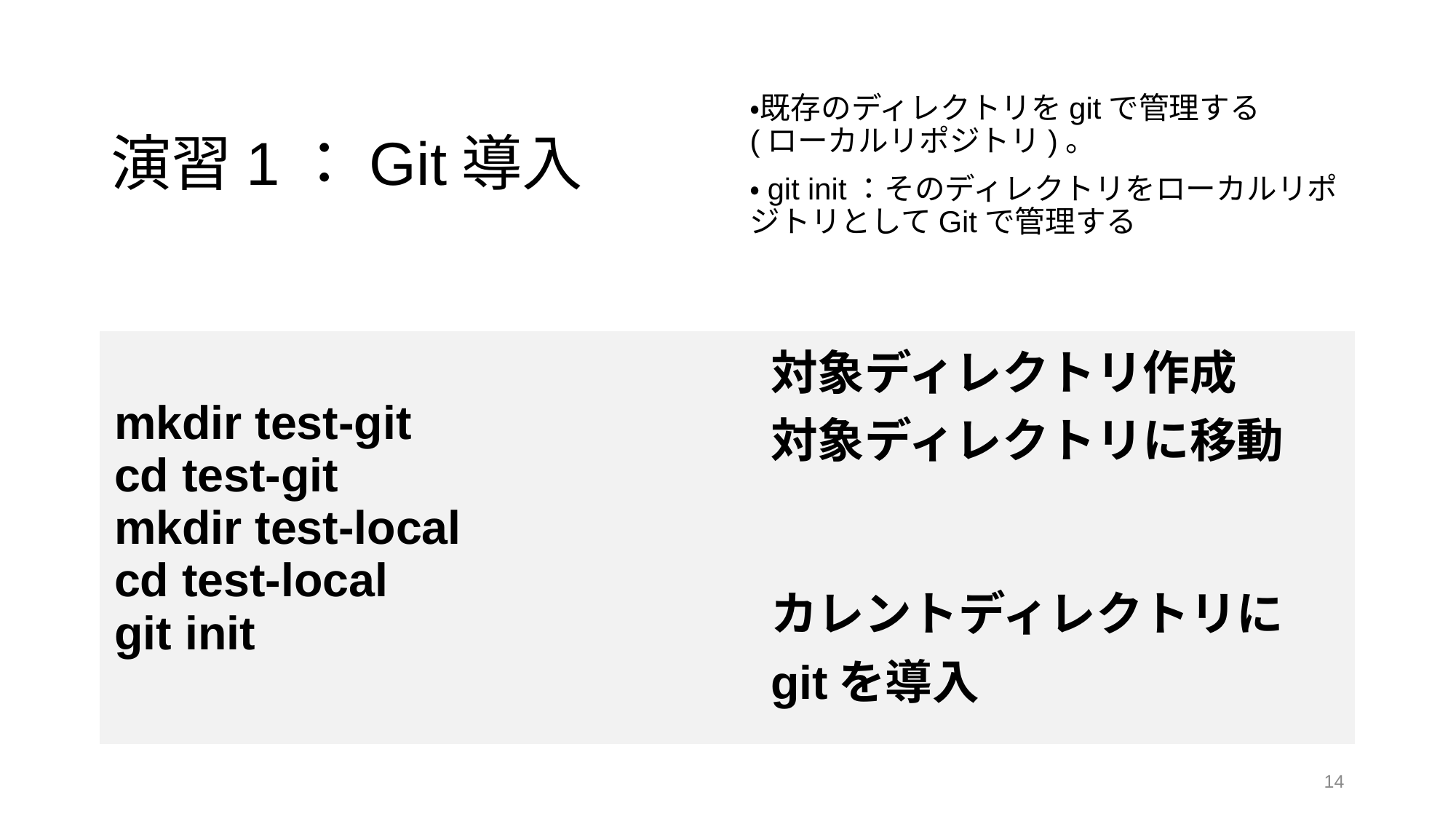

# 演習1：Git導入
・既存のディレクトリをgitで管理する(ローカルリポジトリ)。
・git init：そのディレクトリをローカルリポジトリとしてGitで管理する
| mkdir test-git cd test-git mkdir test-local cd test-local git init | 対象ディレクトリ作成 対象ディレクトリに移動 カレントディレクトリにgitを導入 |
| --- | --- |
14